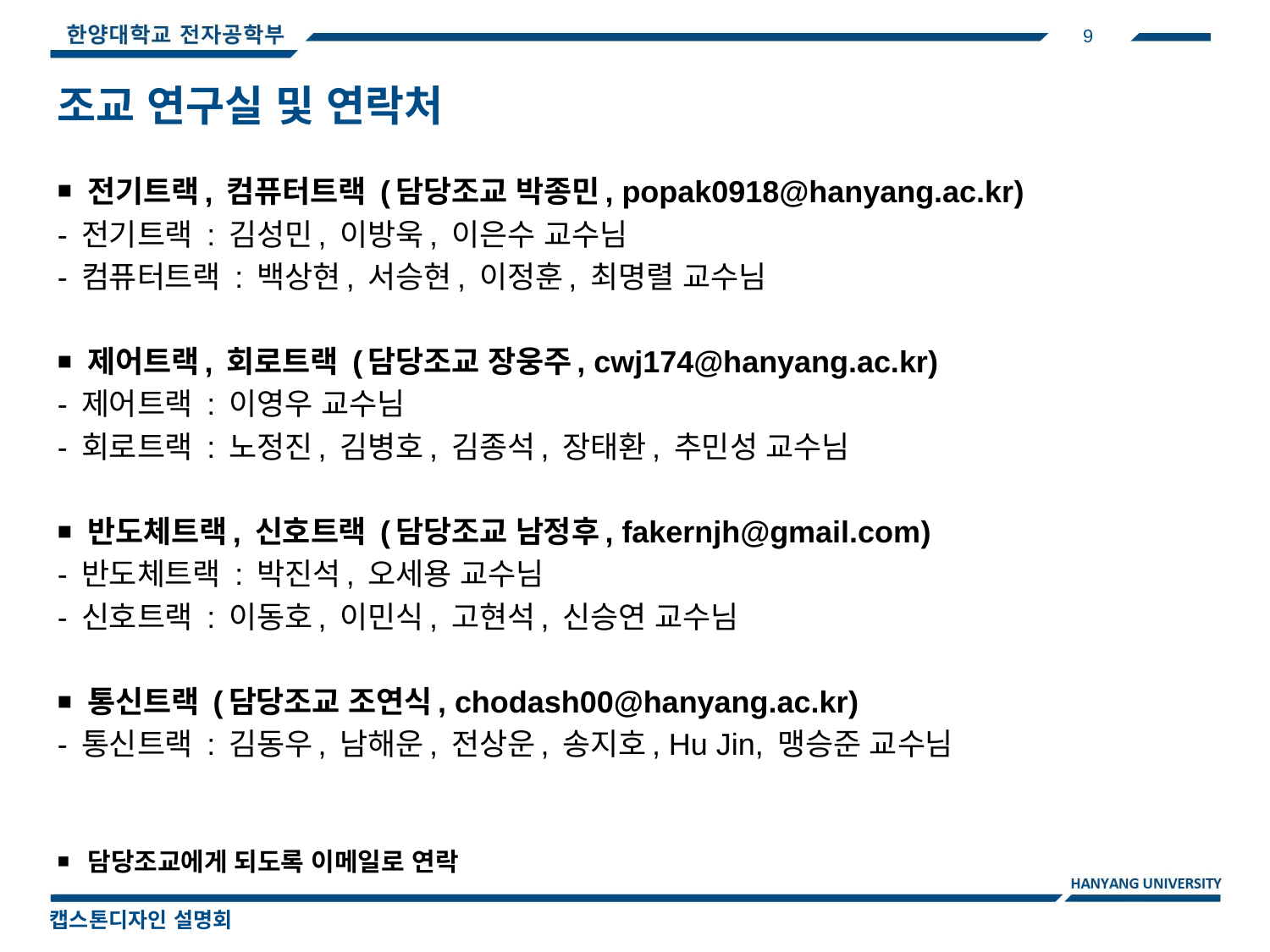

9
조교 연구실 및 연락처
전기트랙, 컴퓨터트랙 (담당조교 박종민, popak0918@hanyang.ac.kr)
- 전기트랙 : 김성민, 이방욱, 이은수 교수님
- 컴퓨터트랙 : 백상현, 서승현, 이정훈, 최명렬 교수님

제어트랙, 회로트랙 (담당조교 장웅주, cwj174@hanyang.ac.kr)
- 제어트랙 : 이영우 교수님
- 회로트랙 : 노정진, 김병호, 김종석, 장태환, 추민성 교수님

반도체트랙, 신호트랙 (담당조교 남정후, fakernjh@gmail.com)
- 반도체트랙 : 박진석, 오세용 교수님
- 신호트랙 : 이동호, 이민식, 고현석, 신승연 교수님
​
통신트랙 (담당조교 조연식, chodash00@hanyang.ac.kr)
- 통신트랙 : 김동우, 남해운, 전상운, 송지호, Hu Jin, 맹승준 교수님

담당조교에게 되도록 이메일로 연락